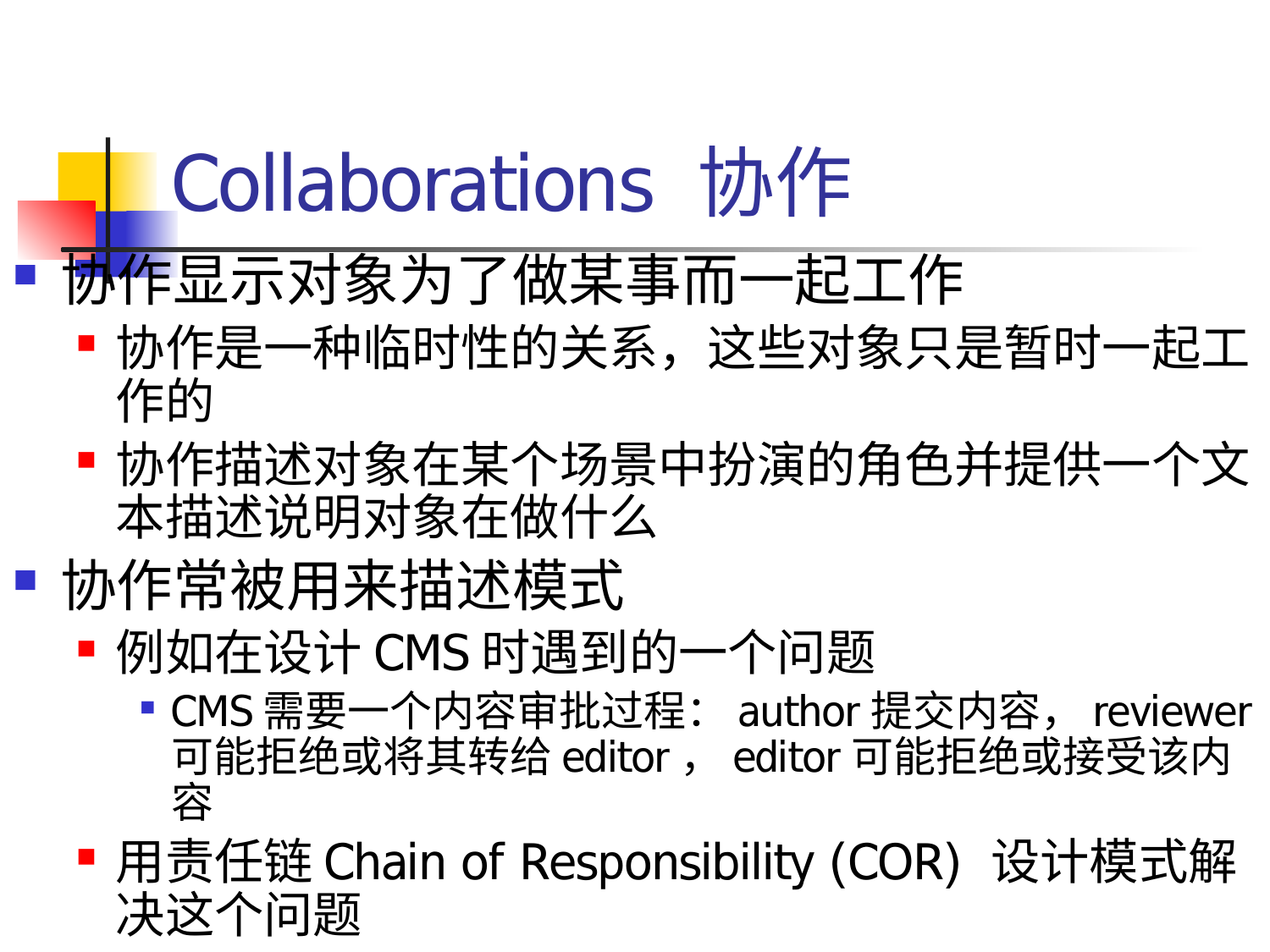

# Collaborations 协作
协作显示对象为了做某事而一起工作
协作是一种临时性的关系，这些对象只是暂时一起工作的
协作描述对象在某个场景中扮演的角色并提供一个文本描述说明对象在做什么
协作常被用来描述模式
例如在设计CMS时遇到的一个问题
CMS需要一个内容审批过程：author提交内容，reviewer可能拒绝或将其转给editor，editor可能拒绝或接受该内容
用责任链Chain of Responsibility (COR) 设计模式解决这个问题